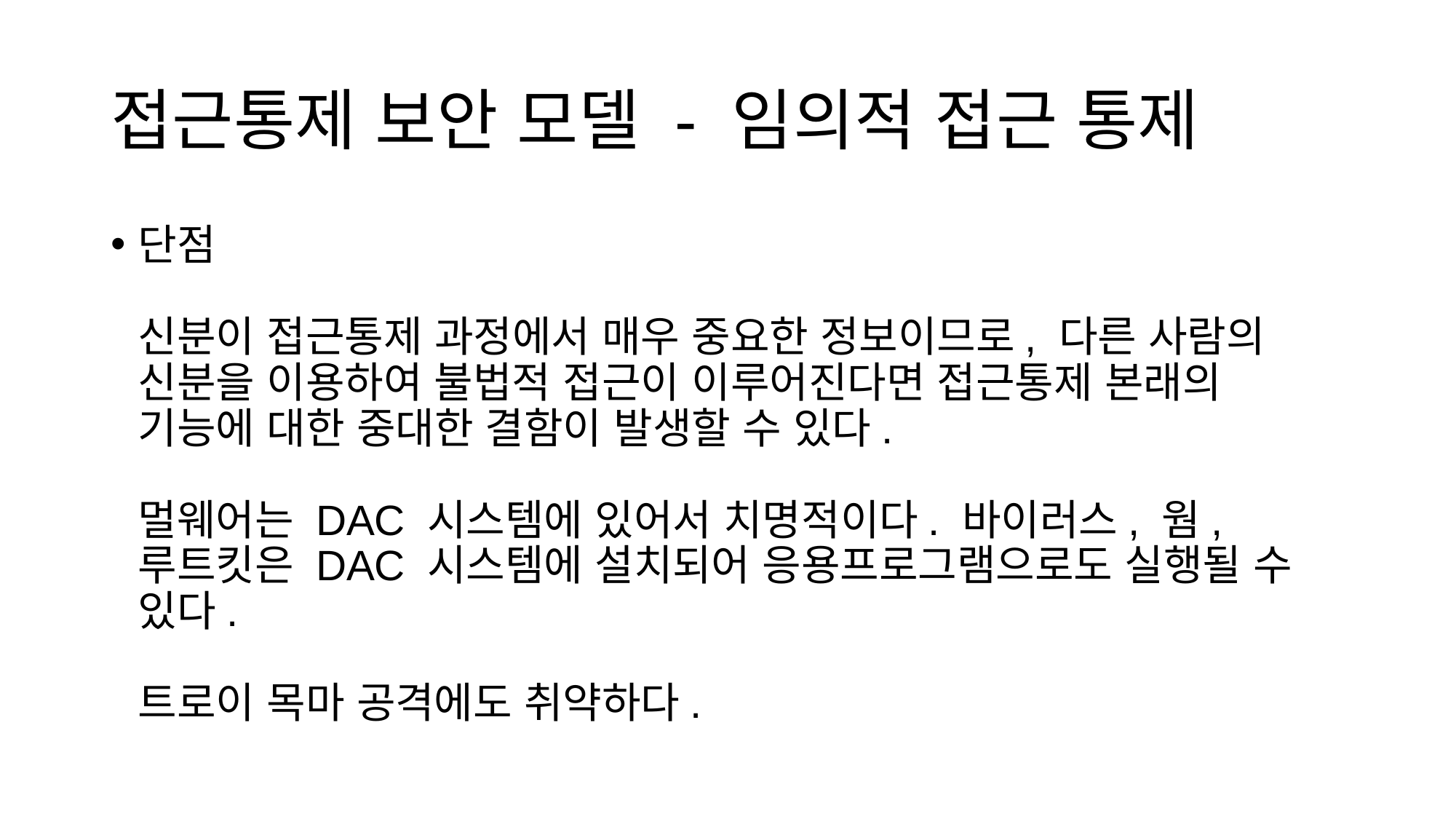

# 접근통제 보안 모델 - 임의적 접근 통제
단점
신분이 접근통제 과정에서 매우 중요한 정보이므로, 다른 사람의 신분을 이용하여 불법적 접근이 이루어진다면 접근통제 본래의 기능에 대한 중대한 결함이 발생할 수 있다.
멀웨어는 DAC 시스템에 있어서 치명적이다. 바이러스, 웜, 루트킷은 DAC 시스템에 설치되어 응용프로그램으로도 실행될 수 있다.
트로이 목마 공격에도 취약하다.